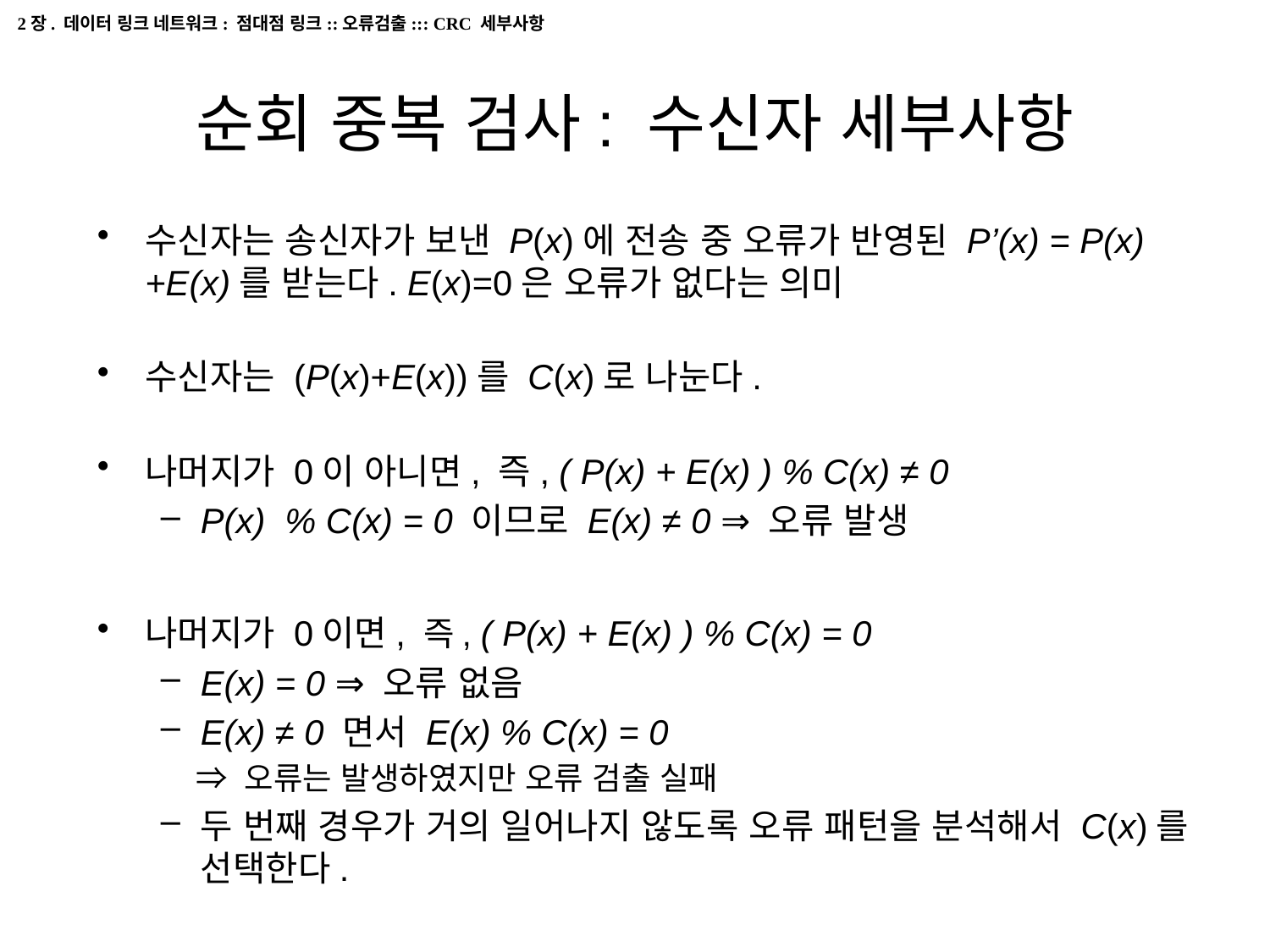

2장. 데이터 링크 네트워크: 점대점 링크::오류검출::: CRC 세부사항
# 순회 중복 검사: 수신자 세부사항
수신자는 송신자가 보낸 P(x)에 전송 중 오류가 반영된 P’(x) = P(x)+E(x)를 받는다. E(x)=0은 오류가 없다는 의미

수신자는 (P(x)+E(x))를 C(x)로 나눈다.

나머지가 0이 아니면, 즉, ( P(x) + E(x) ) % C(x) ≠ 0
P(x)  % C(x) = 0 이므로 E(x) ≠ 0 ⇒ 오류 발생

나머지가 0이면, 즉, ( P(x) + E(x) ) % C(x) = 0
E(x) = 0 ⇒ 오류 없음
E(x) ≠ 0 면서 E(x) % C(x) = 0
    ⇒ 오류는 발생하였지만 오류 검출 실패
두 번째 경우가 거의 일어나지 않도록 오류 패턴을 분석해서 C(x)를 선택한다.